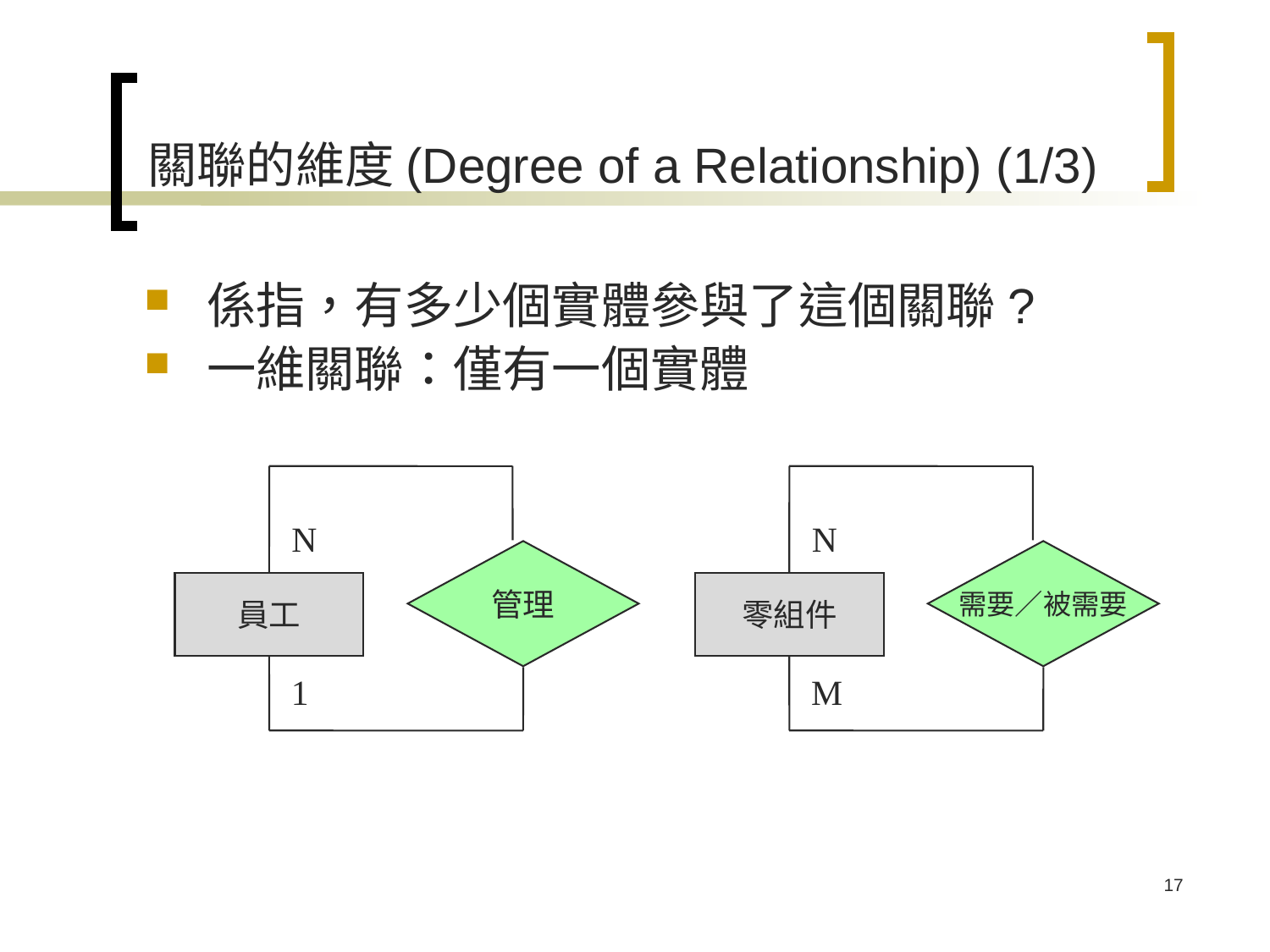

# 關聯的維度(Degree of a Relationship) (1/3)
係指，有多少個實體參與了這個關聯?
一維關聯：僅有一個實體

N
管理
員工

1

N
需要／被需要
零組件

M

17